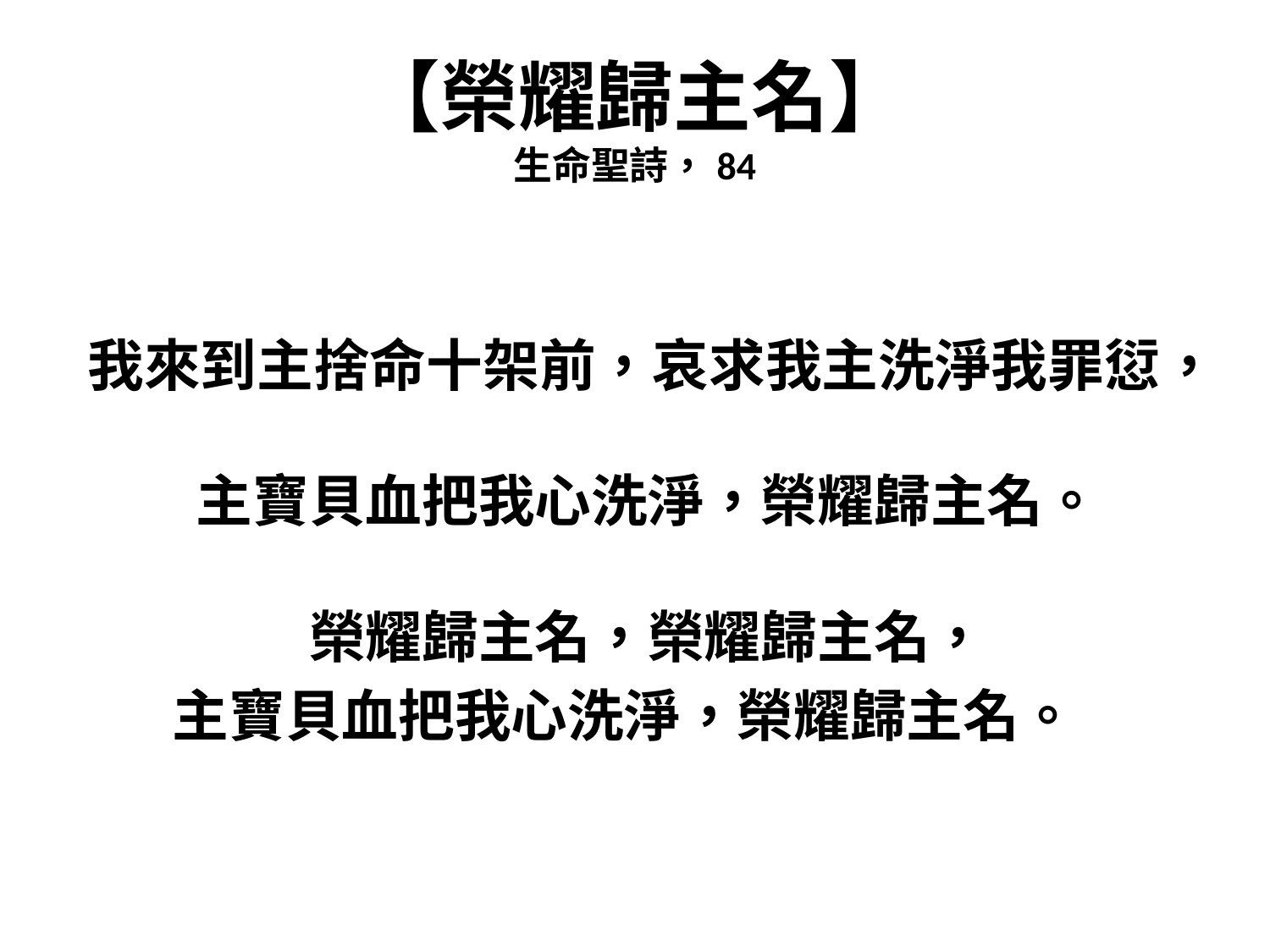

# 【榮耀歸主名】 生命聖詩，84
我來到主捨命十架前，哀求我主洗淨我罪愆，
主寶貝血把我心洗淨，榮耀歸主名。
榮耀歸主名，榮耀歸主名，
主寶貝血把我心洗淨，榮耀歸主名。